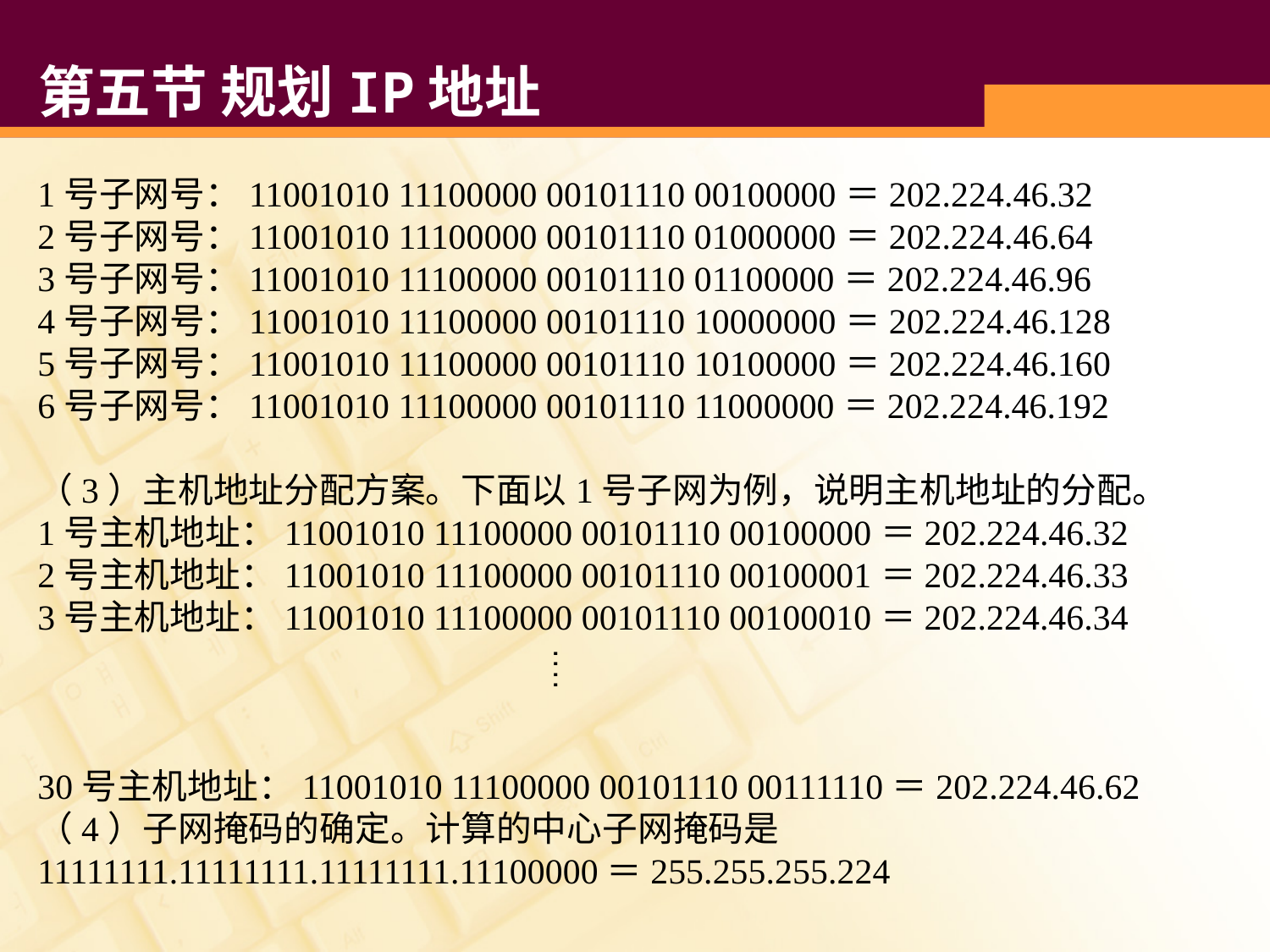

# 第五节 规划IP地址
1号子网号：11001010 11100000 00101110 00100000＝202.224.46.32
2号子网号：11001010 11100000 00101110 01000000＝202.224.46.64
3号子网号：11001010 11100000 00101110 01100000＝202.224.46.96
4号子网号：11001010 11100000 00101110 10000000＝202.224.46.128
5号子网号：11001010 11100000 00101110 10100000＝202.224.46.160
6号子网号：11001010 11100000 00101110 11000000＝202.224.46.192

（3）主机地址分配方案。下面以1号子网为例，说明主机地址的分配。
1号主机地址：11001010 11100000 00101110 00100000＝202.224.46.32
2号主机地址：11001010 11100000 00101110 00100001＝202.224.46.33
3号主机地址：11001010 11100000 00101110 00100010＝202.224.46.34

30号主机地址：11001010 11100000 00101110 00111110＝202.224.46.62
（4）子网掩码的确定。计算的中心子网掩码是
11111111.11111111.11111111.11100000＝255.255.255.224

····